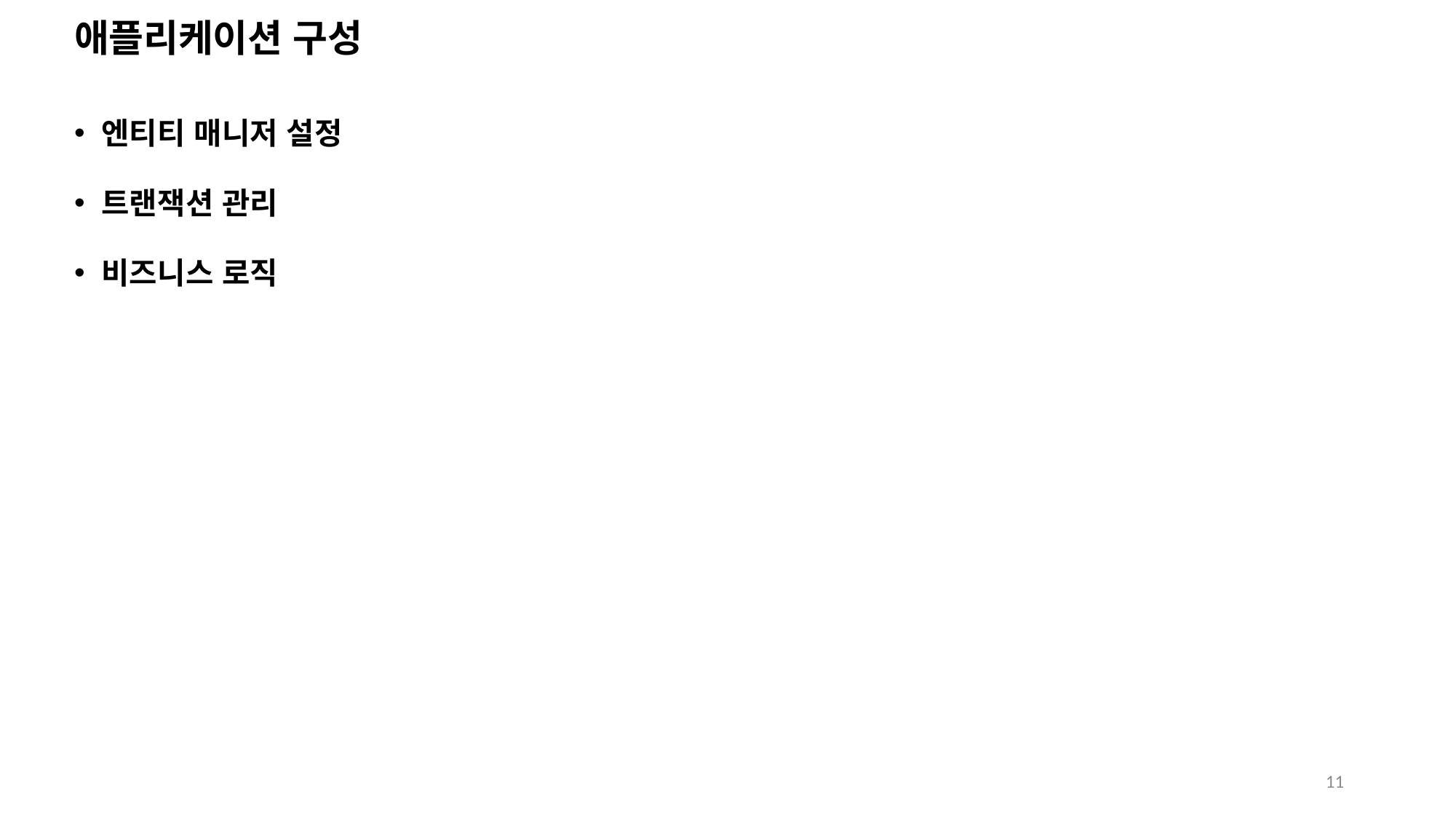

# 애플리케이션 구성
엔티티 매니저 설정
트랜잭션 관리
비즈니스 로직
11